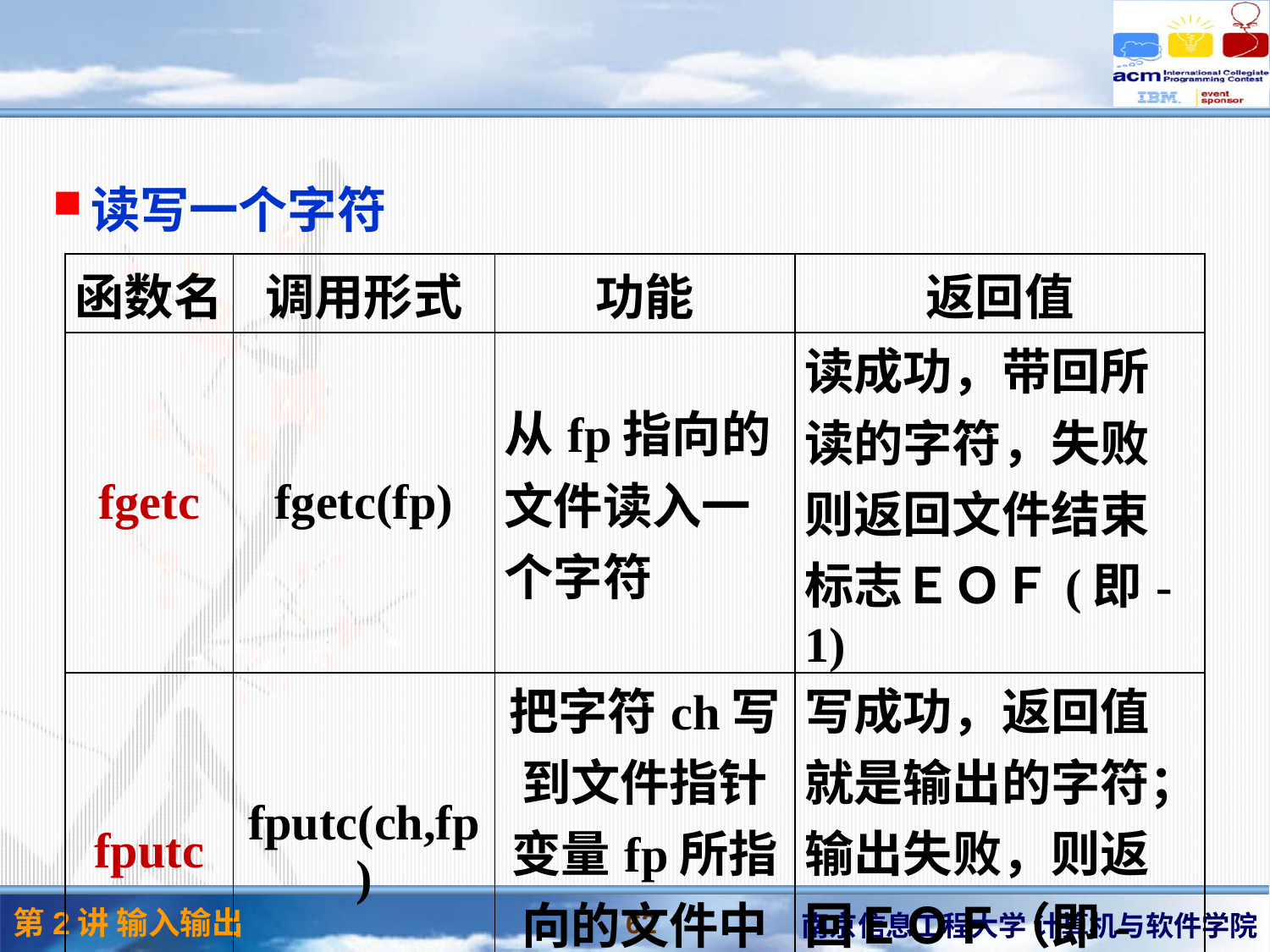

#
读写一个字符
| 函数名 | 调用形式 | 功能 | 返回值 |
| --- | --- | --- | --- |
| fgetc | fgetc(fp) | 从fp指向的文件读入一个字符 | 读成功，带回所读的字符，失败则返回文件结束标志ＥＯＦ(即-1) |
| fputc | fputc(ch,fp) | 把字符ch写到文件指针变量fp所指向的文件中 | 写成功，返回值就是输出的字符；输出失败，则返回ＥＯＦ（即-1） |